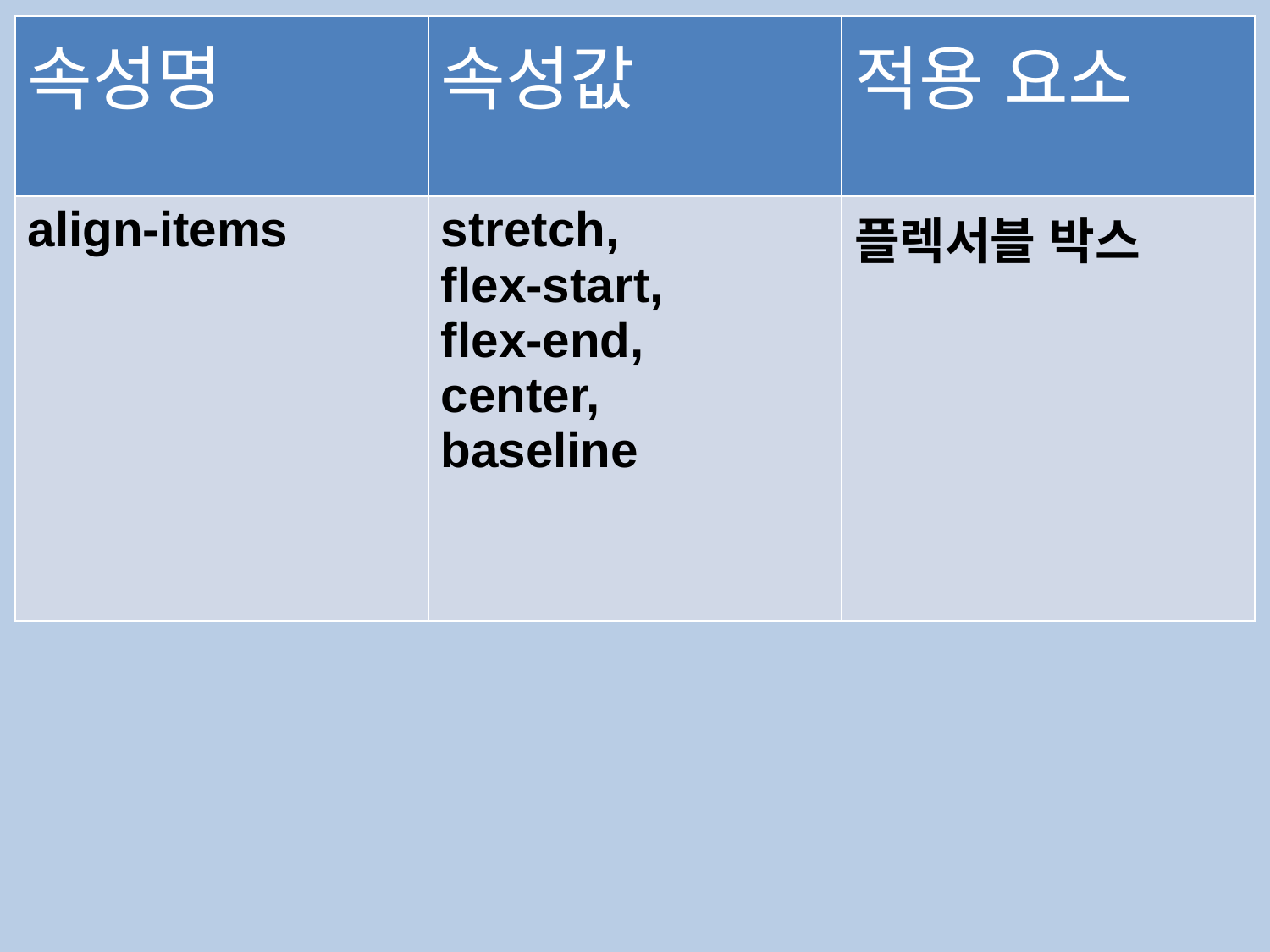

| 속성명 | 속성값 | 적용 요소 |
| --- | --- | --- |
| align-items | stretch, flex-start, flex-end, center, baseline | 플렉서블 박스 |